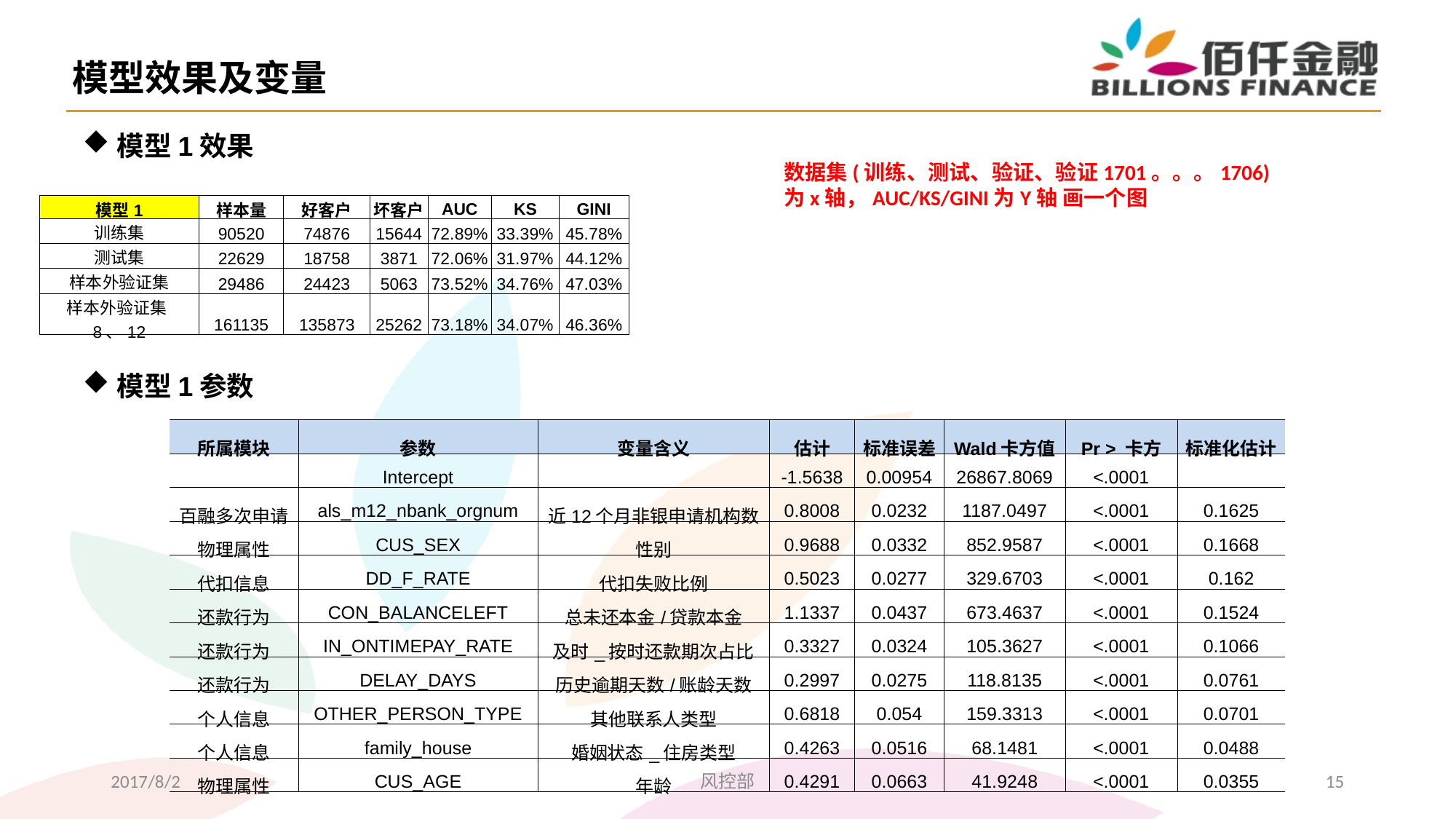

模型效果及变量
模型1效果
数据集(训练、测试、验证、验证1701。。。1706)为x轴，AUC/KS/GINI为Y轴 画一个图
| 模型1 | 样本量 | 好客户 | 坏客户 | AUC | KS | GINI |
| --- | --- | --- | --- | --- | --- | --- |
| 训练集 | 90520 | 74876 | 15644 | 72.89% | 33.39% | 45.78% |
| 测试集 | 22629 | 18758 | 3871 | 72.06% | 31.97% | 44.12% |
| 样本外验证集 | 29486 | 24423 | 5063 | 73.52% | 34.76% | 47.03% |
| 样本外验证集8、12 | 161135 | 135873 | 25262 | 73.18% | 34.07% | 46.36% |
模型1参数
| 所属模块 | 参数 | 变量含义 | 估计 | 标准误差 | Wald卡方值 | Pr > 卡方 | 标准化估计 |
| --- | --- | --- | --- | --- | --- | --- | --- |
|  | Intercept |  | -1.5638 | 0.00954 | 26867.8069 | <.0001 |  |
| 百融多次申请 | als\_m12\_nbank\_orgnum | 近12个月非银申请机构数 | 0.8008 | 0.0232 | 1187.0497 | <.0001 | 0.1625 |
| 物理属性 | CUS\_SEX | 性别 | 0.9688 | 0.0332 | 852.9587 | <.0001 | 0.1668 |
| 代扣信息 | DD\_F\_RATE | 代扣失败比例 | 0.5023 | 0.0277 | 329.6703 | <.0001 | 0.162 |
| 还款行为 | CON\_BALANCELEFT | 总未还本金/贷款本金 | 1.1337 | 0.0437 | 673.4637 | <.0001 | 0.1524 |
| 还款行为 | IN\_ONTIMEPAY\_RATE | 及时\_按时还款期次占比 | 0.3327 | 0.0324 | 105.3627 | <.0001 | 0.1066 |
| 还款行为 | DELAY\_DAYS | 历史逾期天数/账龄天数 | 0.2997 | 0.0275 | 118.8135 | <.0001 | 0.0761 |
| 个人信息 | OTHER\_PERSON\_TYPE | 其他联系人类型 | 0.6818 | 0.054 | 159.3313 | <.0001 | 0.0701 |
| 个人信息 | family\_house | 婚姻状态\_住房类型 | 0.4263 | 0.0516 | 68.1481 | <.0001 | 0.0488 |
| 物理属性 | CUS\_AGE | 年龄 | 0.4291 | 0.0663 | 41.9248 | <.0001 | 0.0355 |
2017/8/2
风控部
15